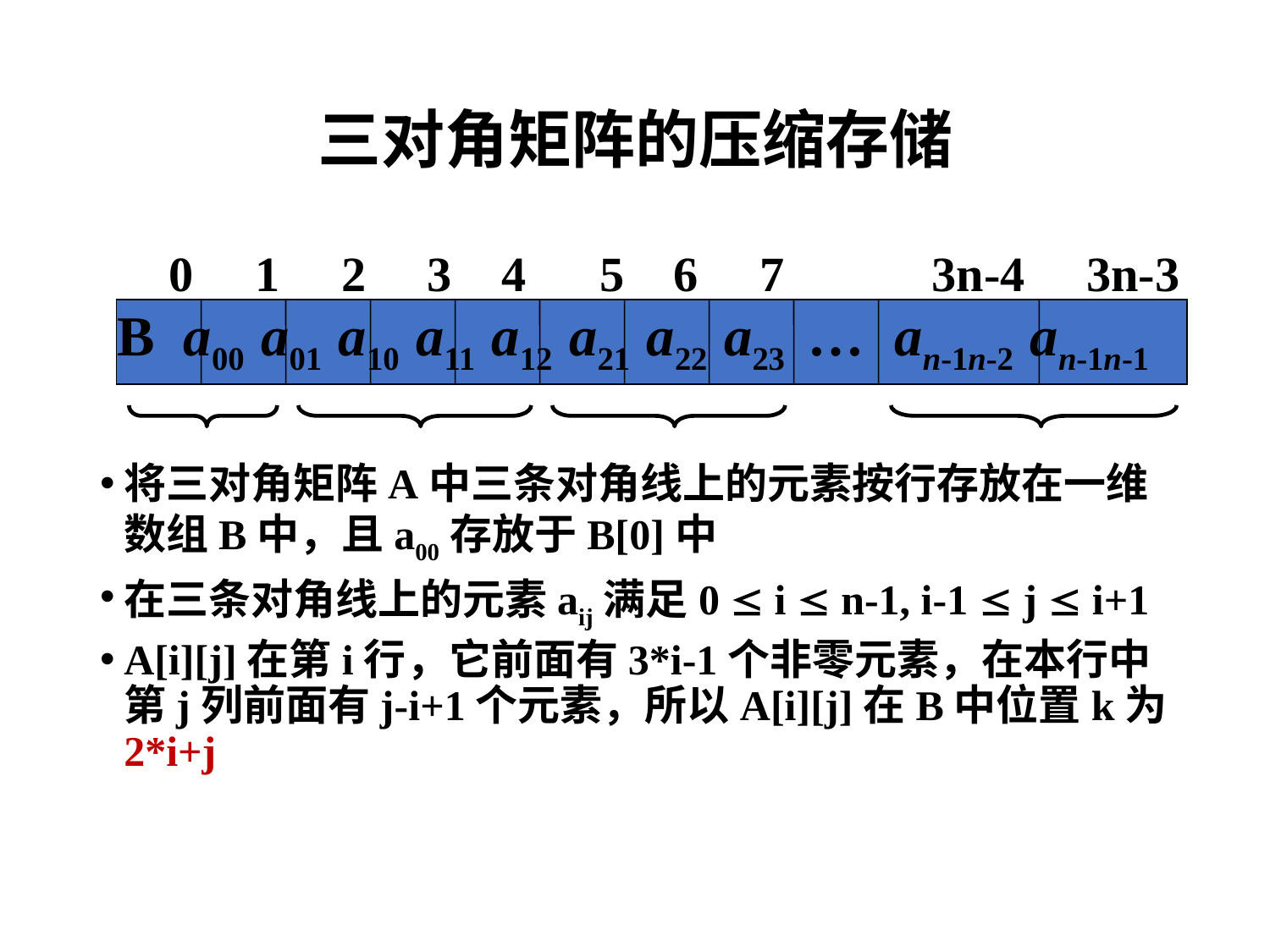

# 三对角矩阵的压缩存储
 0     1     2     3    4      5    6     7            3n-4     3n-3

B  a00  a01  a10  a11  a12  a21  a22  a23   …  an-1n-2  an-1n-1

将三对角矩阵A中三条对角线上的元素按行存放在一维数组B中，且a00存放于B[0]中
在三条对角线上的元素aij满足0 ≤ i ≤ n-1, i-1 ≤ j ≤ i+1
A[i][j]在第i行，它前面有3*i-1个非零元素，在本行中第j列前面有j-i+1个元素，所以A[i][j]在B中位置k为2*i+j